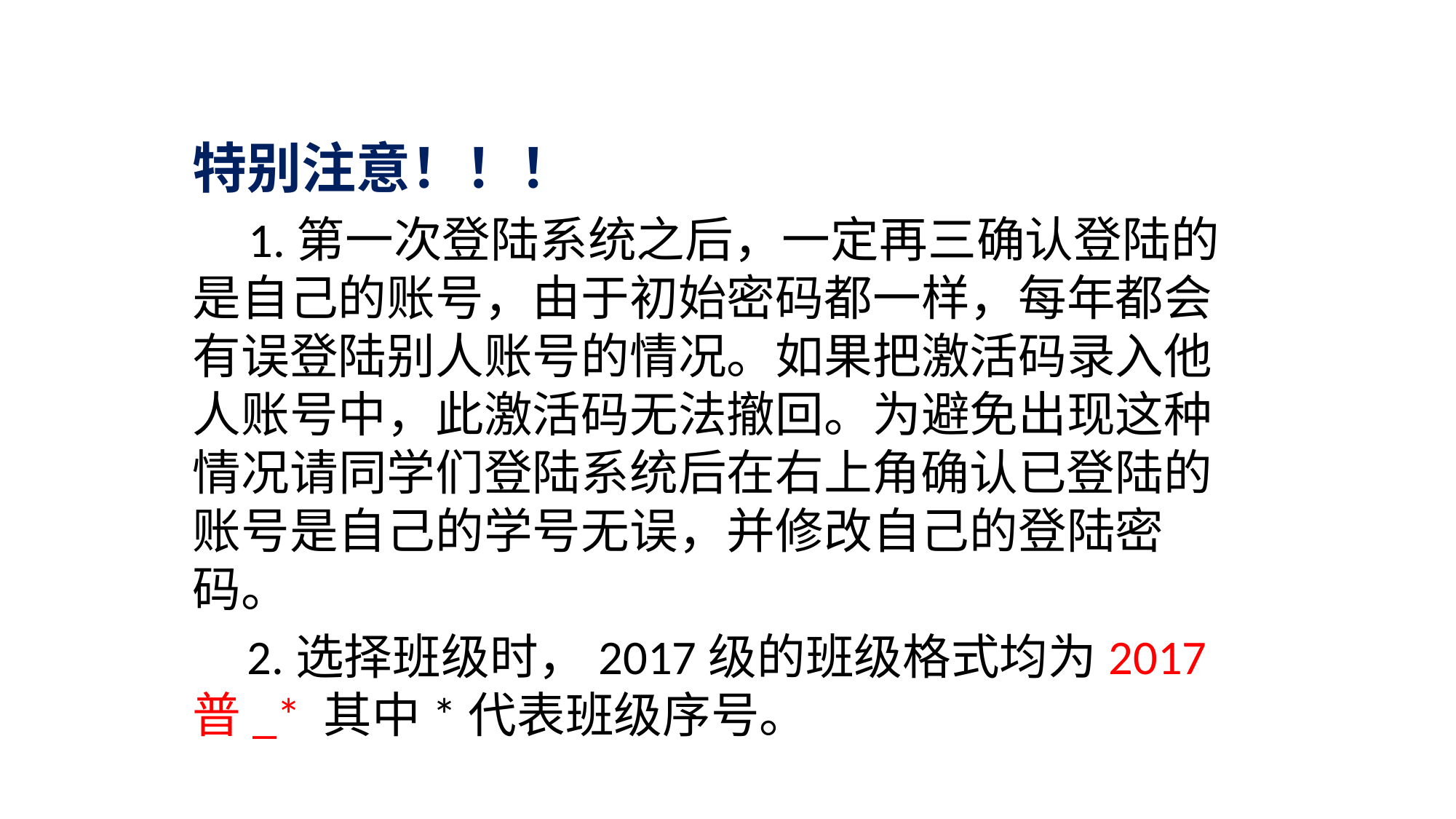

特别注意！！！
         1.第一次登陆系统之后，一定再三确认登陆的是自己的账号，由于初始密码都一样，每年都会有误登陆别人账号的情况。如果把激活码录入他人账号中，此激活码无法撤回。为避免出现这种情况请同学们登陆系统后在右上角确认已登陆的账号是自己的学号无误，并修改自己的登陆密码。
     2.选择班级时，2017级的班级格式均为2017普_* 其中*代表班级序号。